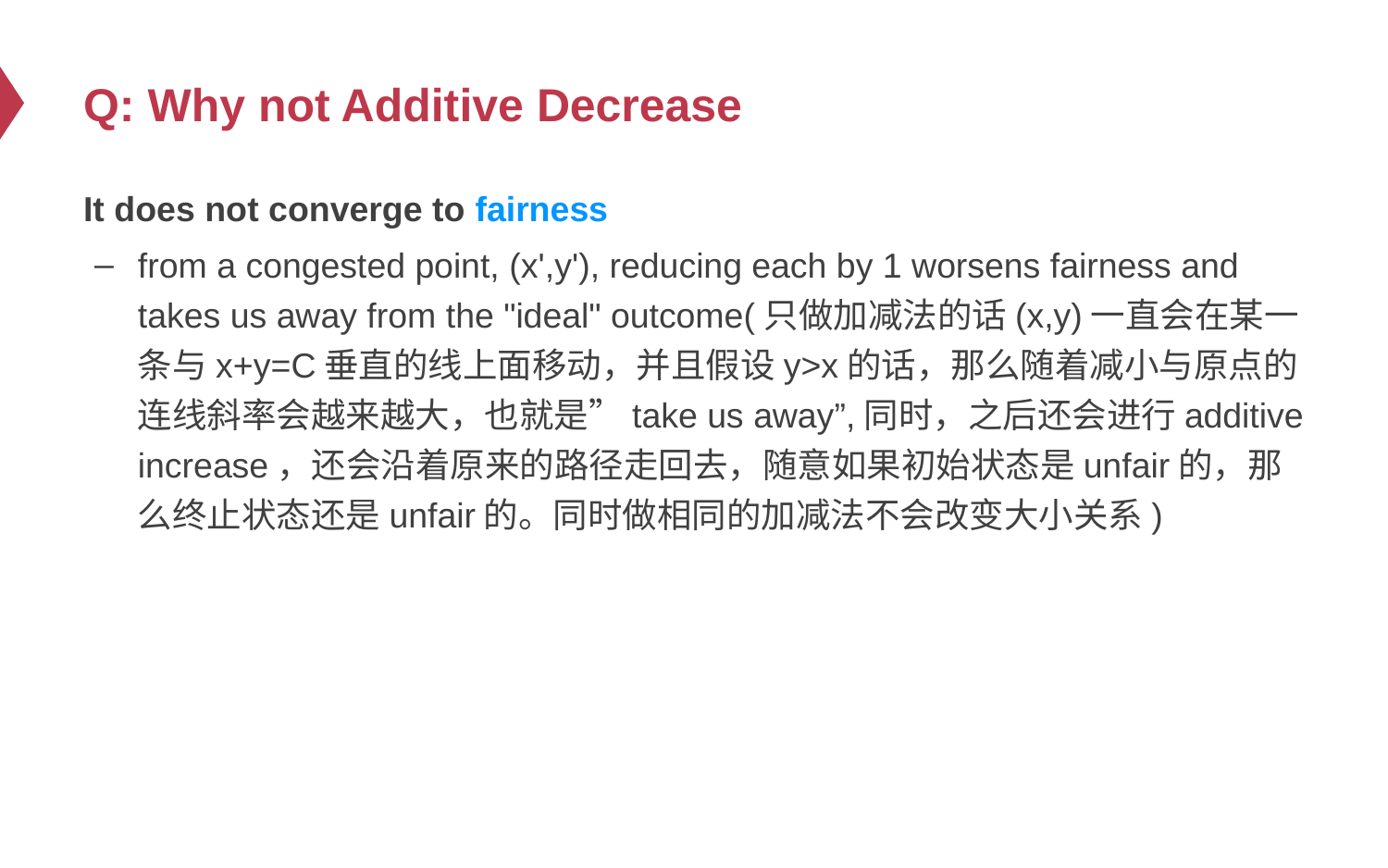

# Q: Why not Additive Decrease
It does not converge to fairness
from a congested point, (x',y'), reducing each by 1 worsens fairness and takes us away from the "ideal" outcome(只做加减法的话(x,y)一直会在某一条与x+y=C垂直的线上面移动，并且假设y>x的话，那么随着减小与原点的连线斜率会越来越大，也就是”take us away”,同时，之后还会进行additive increase，还会沿着原来的路径走回去，随意如果初始状态是unfair的，那么终止状态还是unfair的。同时做相同的加减法不会改变大小关系)
41